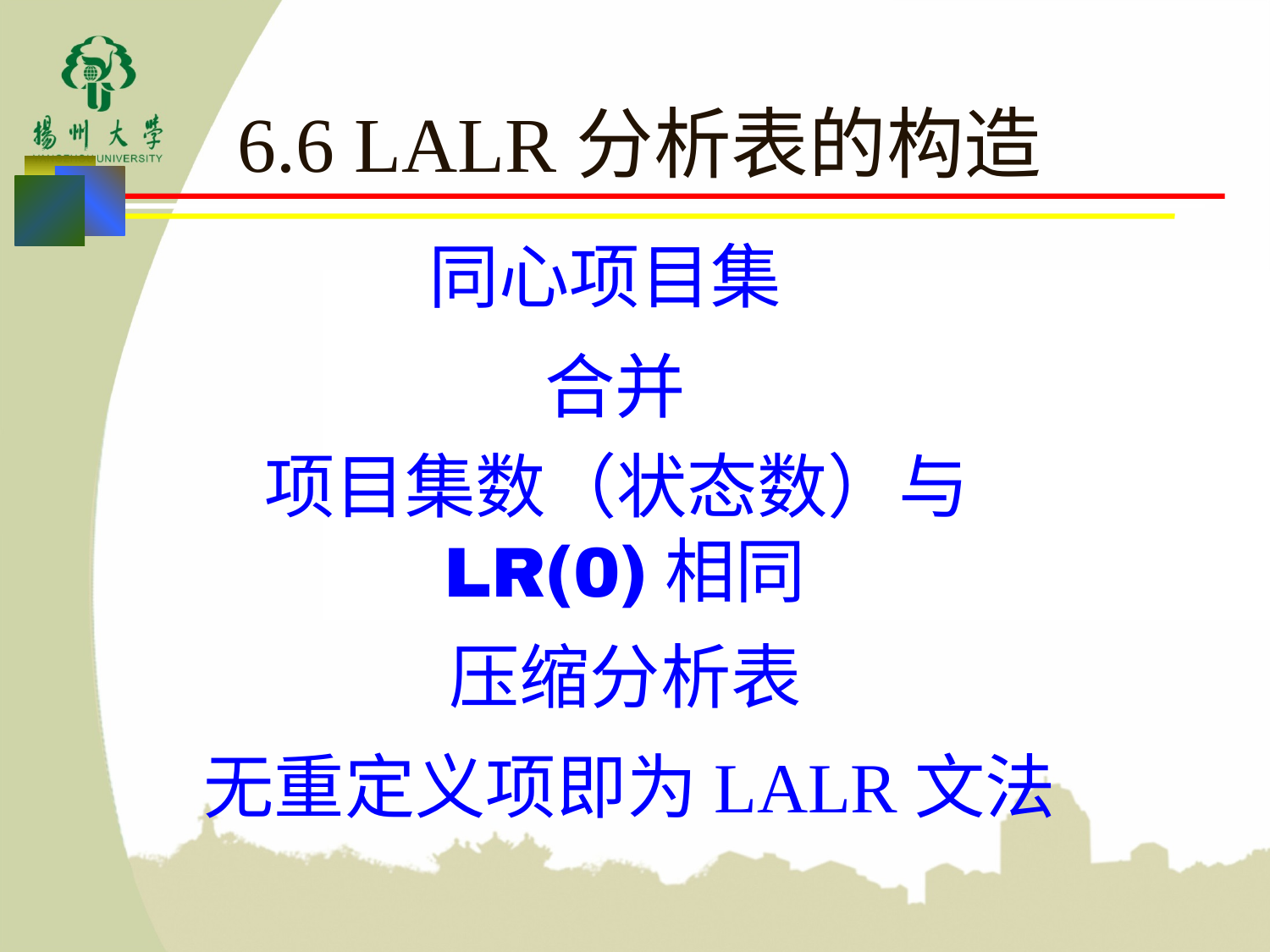

# 6.6 LALR分析表的构造
同心项目集
合并
项目集数（状态数）与LR(0)相同
压缩分析表
无重定义项即为LALR文法

107